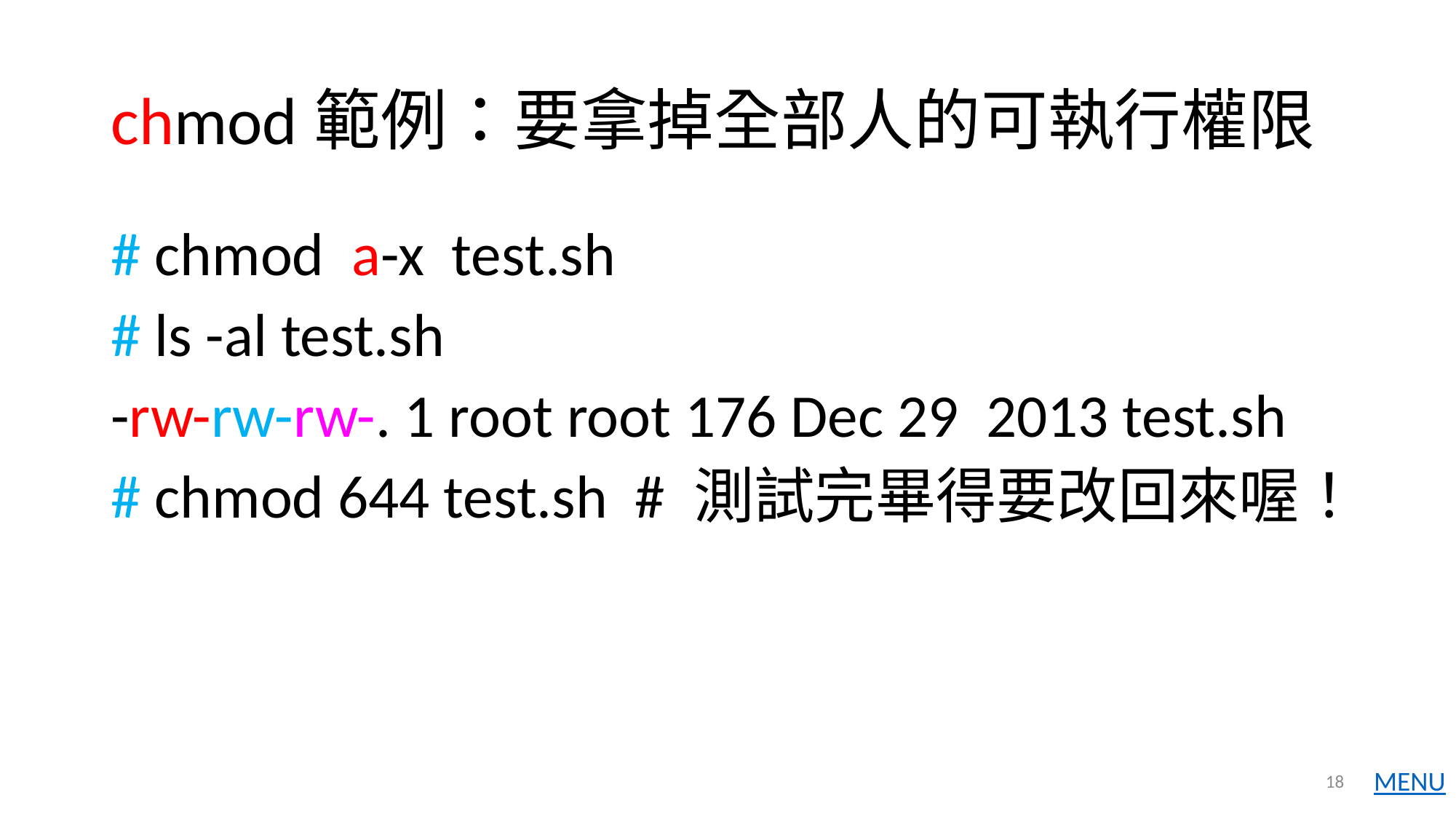

# chmod範例：要拿掉全部人的可執行權限
# chmod  a-x  test.sh
# ls -al test.sh
-rw-rw-rw-. 1 root root 176 Dec 29  2013 test.sh
# chmod 644 test.sh  # 測試完畢得要改回來喔！

18